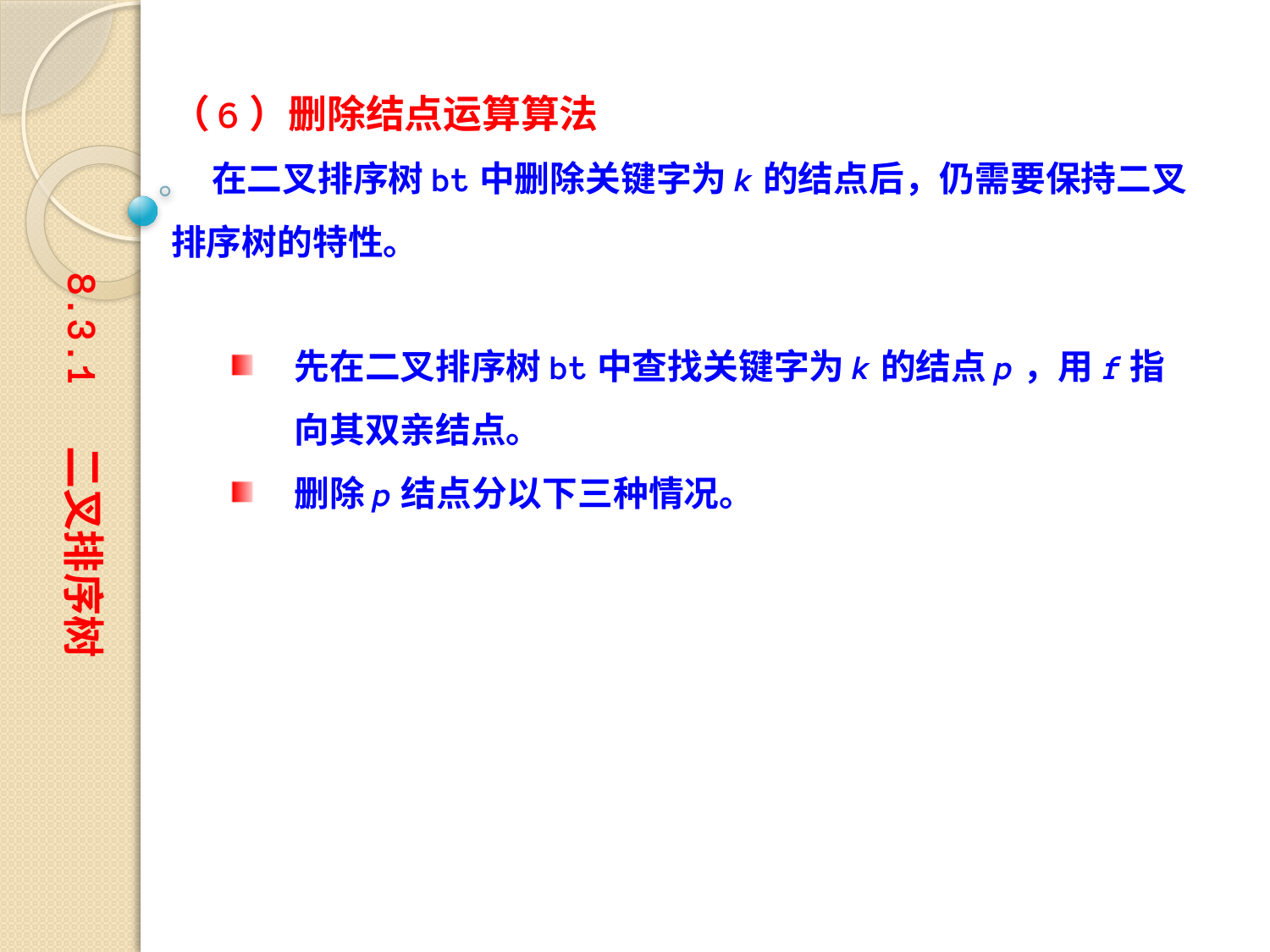

（6）删除结点运算算法
    在二叉排序树bt中删除关键字为k的结点后，仍需要保持二叉排序树的特性。
8.3.1  二叉排序树
先在二叉排序树bt中查找关键字为k的结点p，用f指向其双亲结点。
删除p结点分以下三种情况。